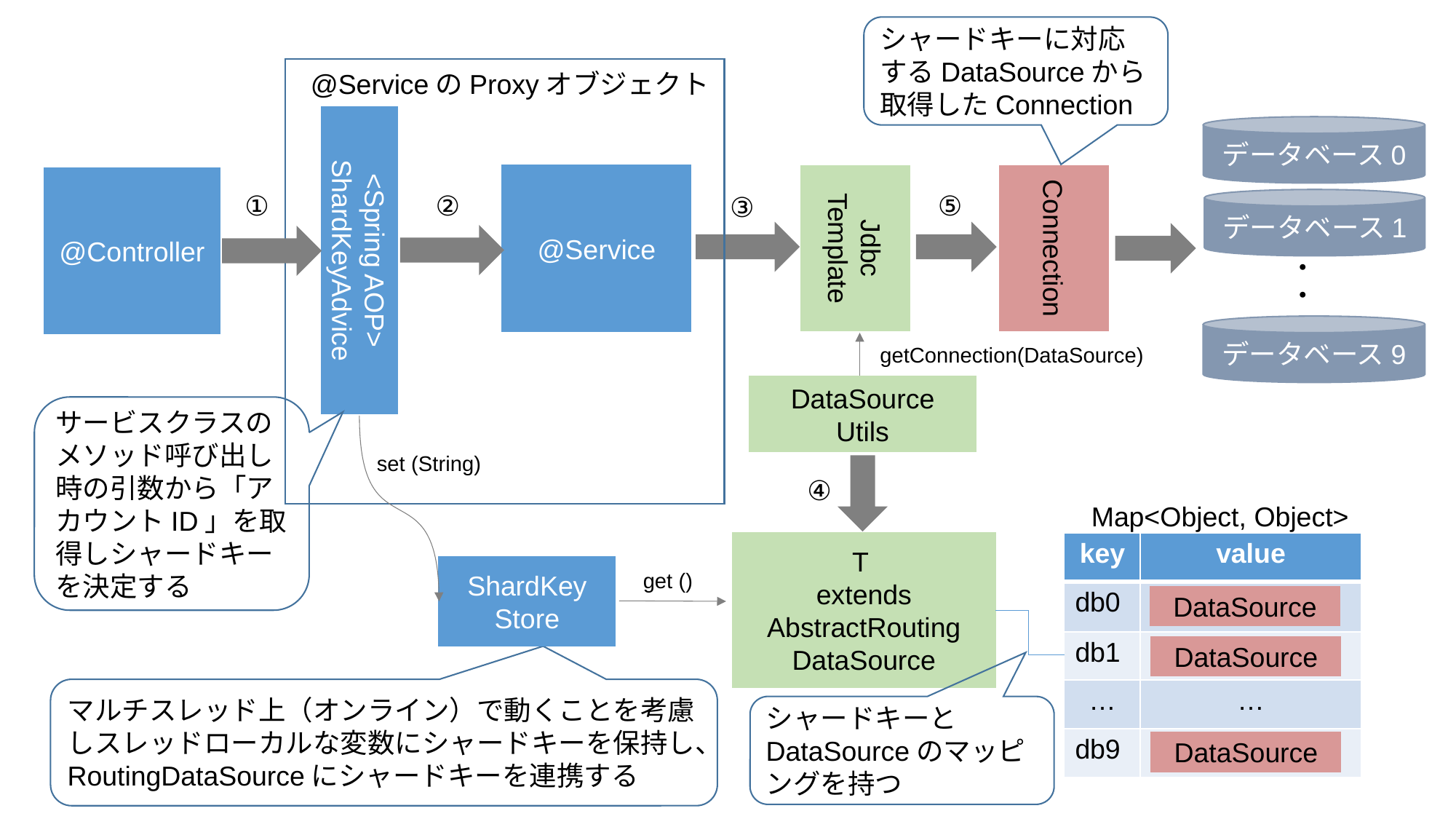

シャードキーに対応するDataSourceから取得したConnection

@ServiceのProxyオブジェクト
データベース0
@Service
Connection
Jdbc
Template
@Controller
②
⑤
①
③
データベース1
<Spring AOP>
ShardKeyAdvice

・・
データベース9
getConnection(DataSource)
DataSource
Utils
サービスクラスのメソッド呼び出し時の引数から「アカウントID」を取得しシャードキーを決定する
set (String)
④

Map<Object, Object>
DataSource
T
extends AbstractRouting
DataSource
| key | value |
| --- | --- |
| db0 |  |
| db1 |  |
| … | … |
| db9 |  |
ShardKey
Store
DataSource
get ()
DataSource
マルチスレッド上（オンライン）で動くことを考慮しスレッドローカルな変数にシャードキーを保持し、RoutingDataSourceにシャードキーを連携する
シャードキーとDataSourceのマッピングを持つ